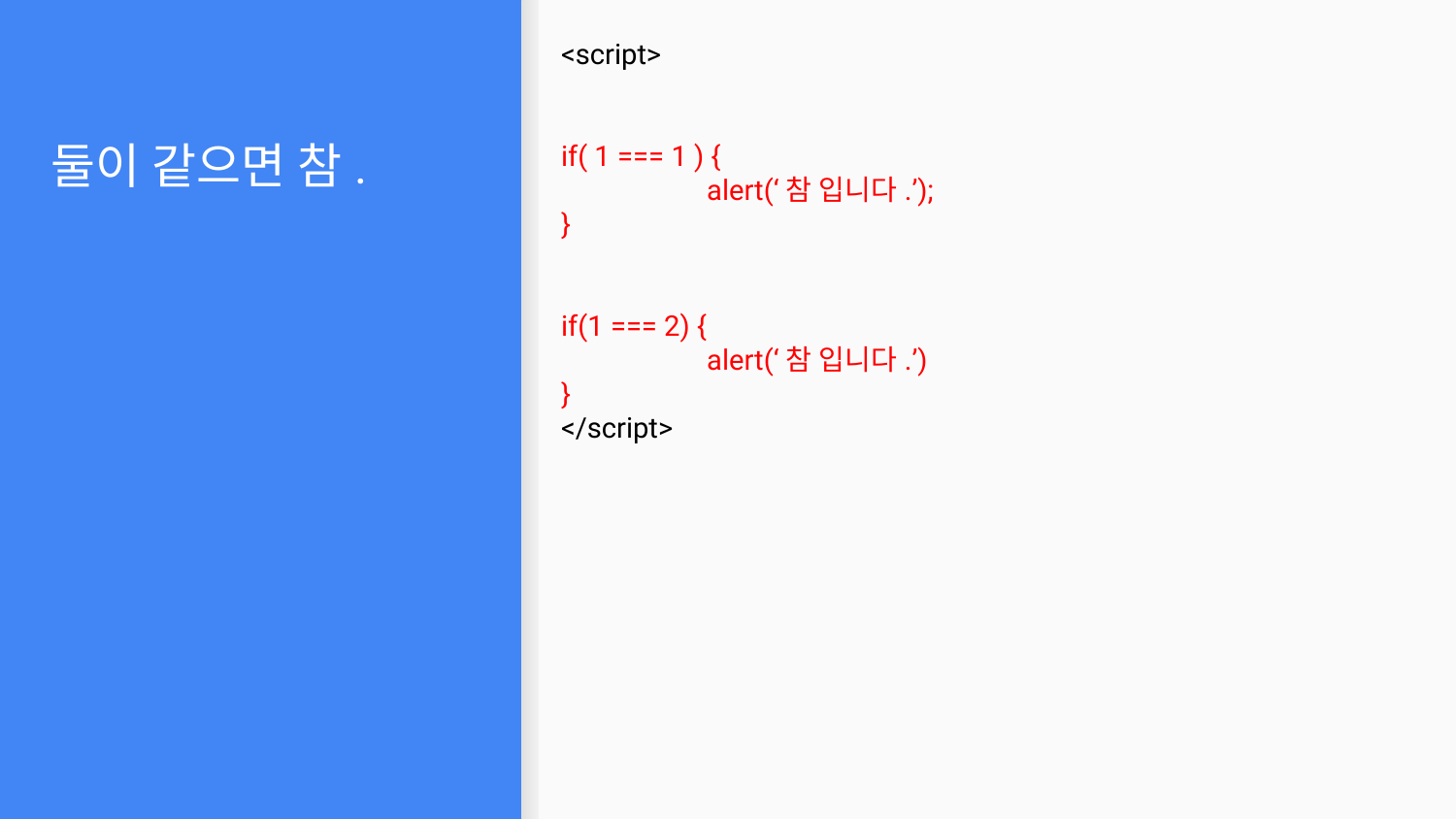

<script>

if( 1 === 1 ) {
	alert(‘참 입니다.’);
}

if(1 === 2) {
	alert(‘참 입니다.’)
}
</script>
# 둘이 같으면 참.